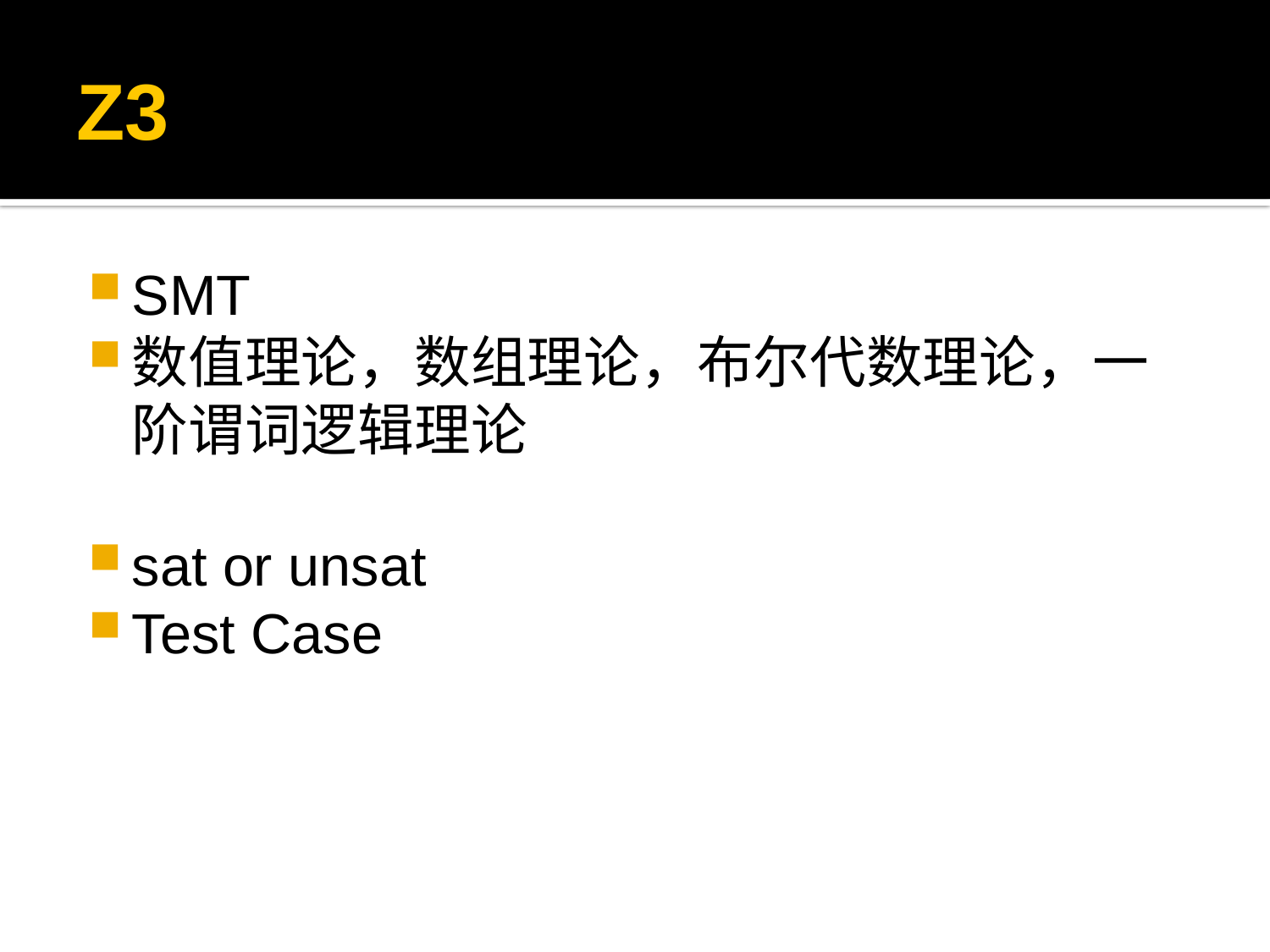

# Z3
SMT
数值理论，数组理论，布尔代数理论，一阶谓词逻辑理论

sat or unsat
Test Case